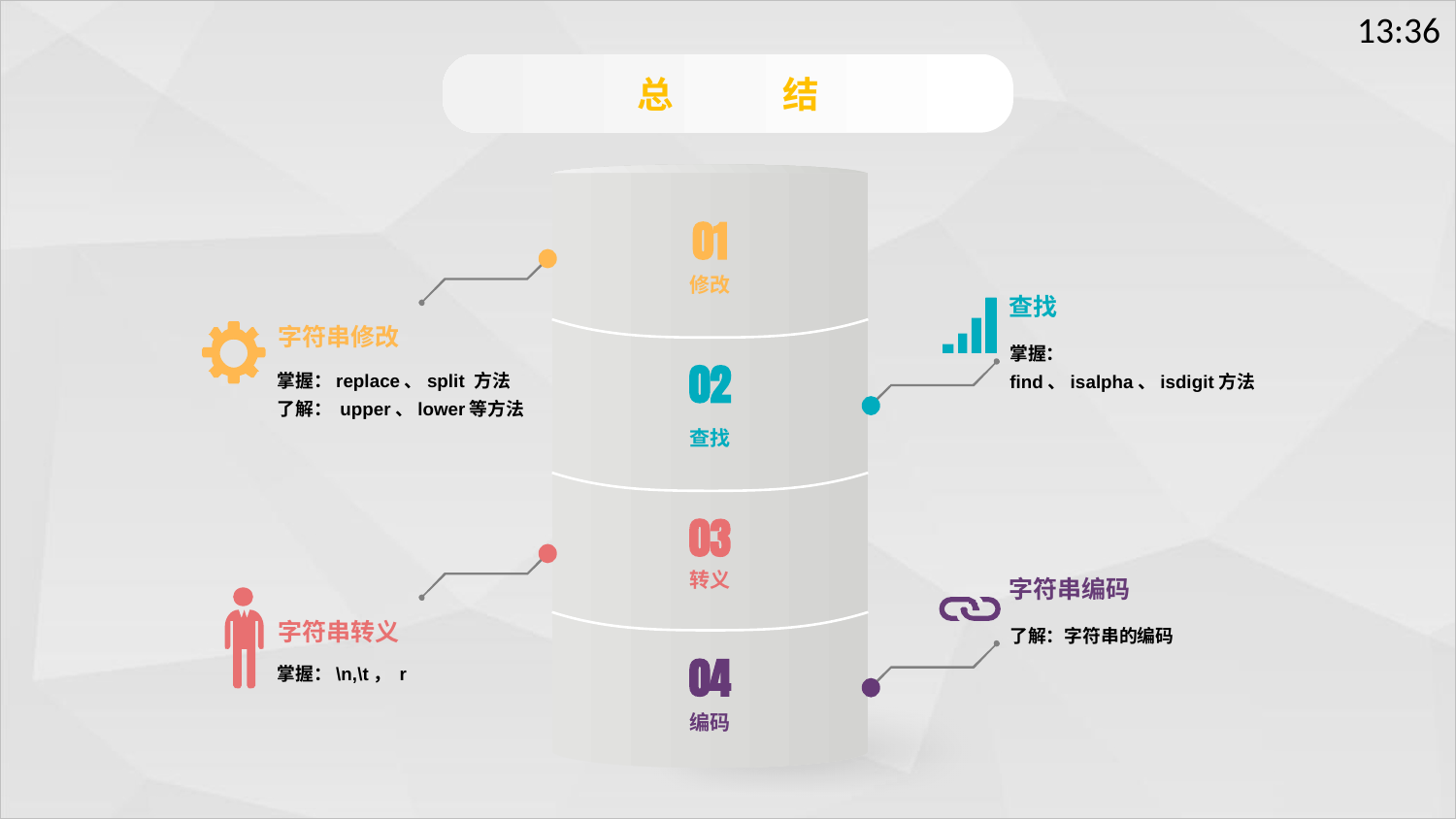

总	结

01
修改

查找

掌握：find、isalpha、isdigit方法
字符串修改

掌握：replace、split 方法
了解： upper、lower等方法
02
查找

03
转义

字符串编码

了解：字符串的编码

字符串转义
掌握：\n,\t， r

04
编码